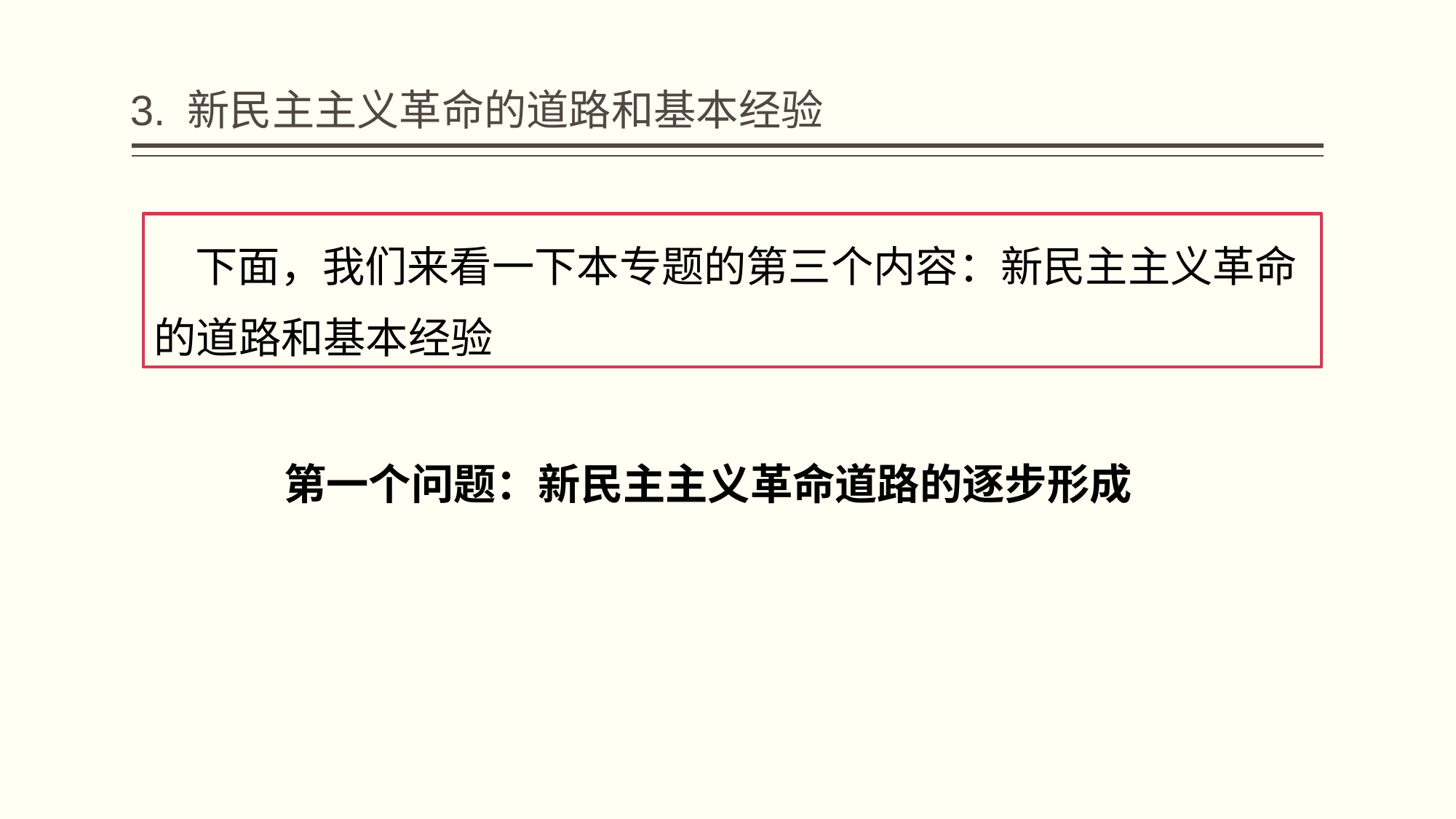

# 3. 新民主主义革命的道路和基本经验
    下面，我们来看一下本专题的第三个内容：新民主主义革命的道路和基本经验
     第一个问题：新民主主义革命道路的逐步形成